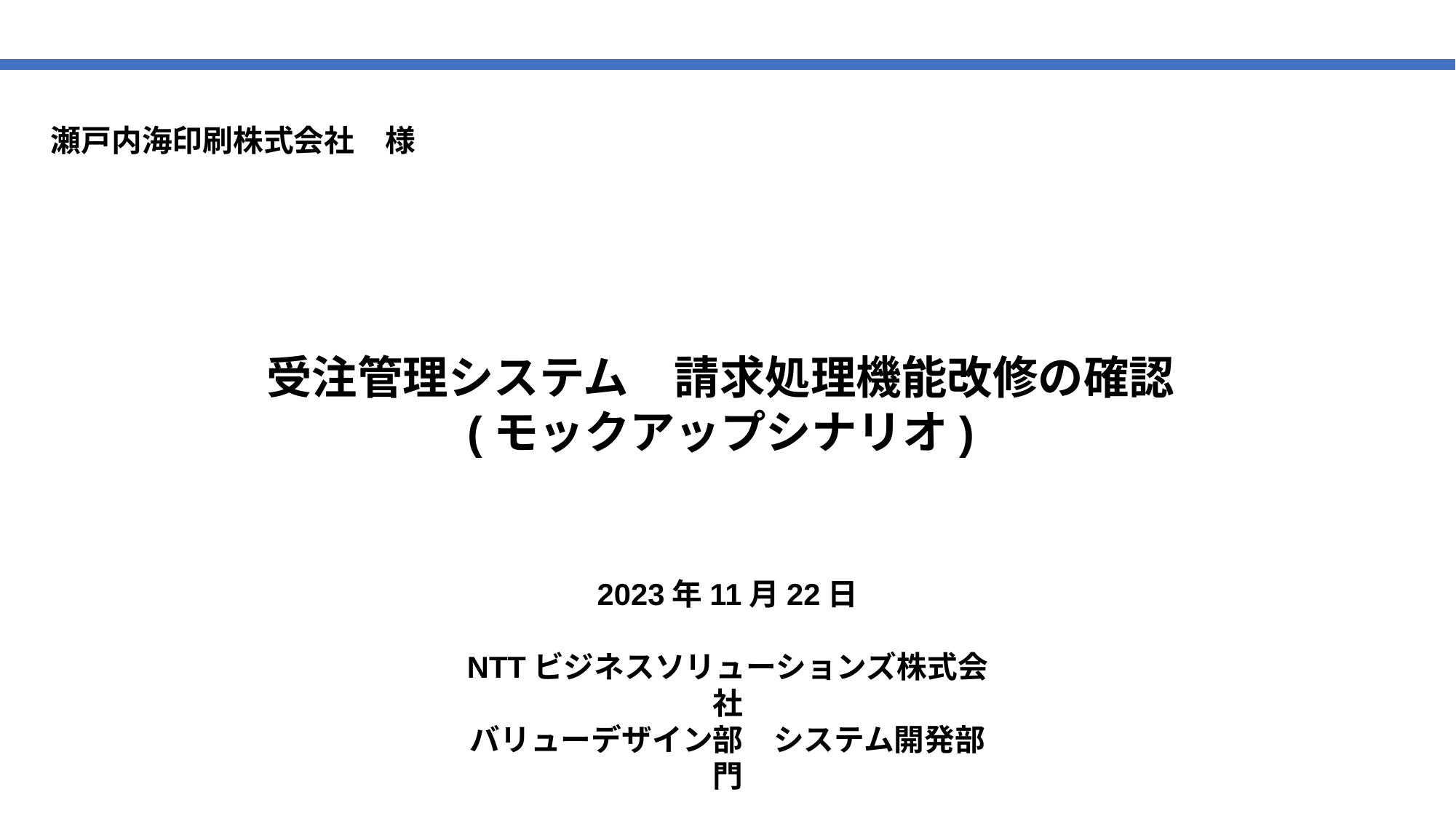

瀬戸内海印刷株式会社　様
受注管理システム　請求処理機能改修の確認
(モックアップシナリオ)
2023年11月22日

NTTビジネスソリューションズ株式会社
バリューデザイン部　システム開発部門